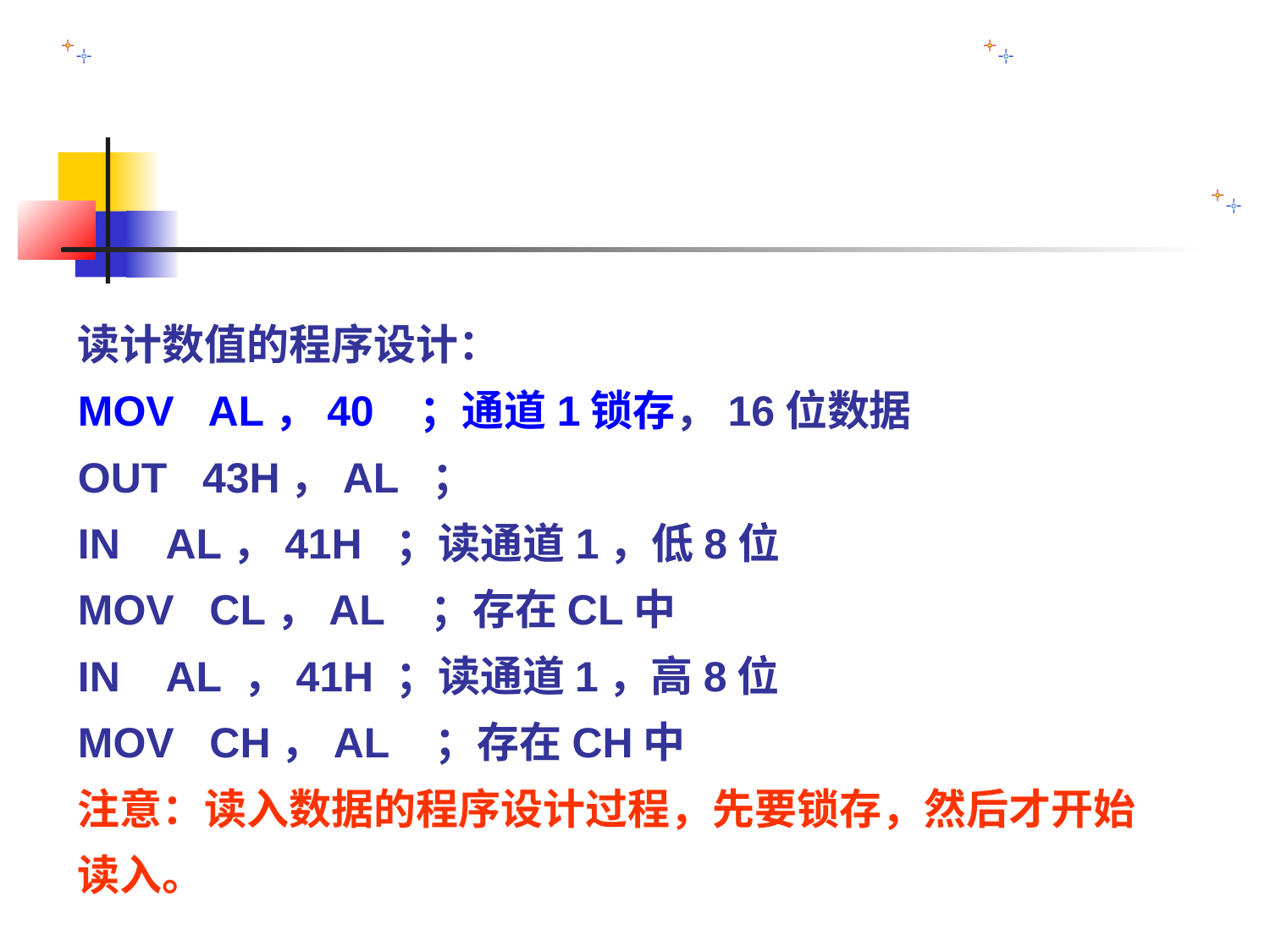

读计数值的程序设计：
MOV   AL，40   ；通道1锁存，16位数据
OUT   43H，AL  ；
IN    AL，41H  ；读通道1，低8位
MOV   CL，AL   ；存在CL中
IN    AL ，41H ；读通道1，高8位
MOV   CH，AL   ；存在CH中
注意：读入数据的程序设计过程，先要锁存，然后才开始
读入。